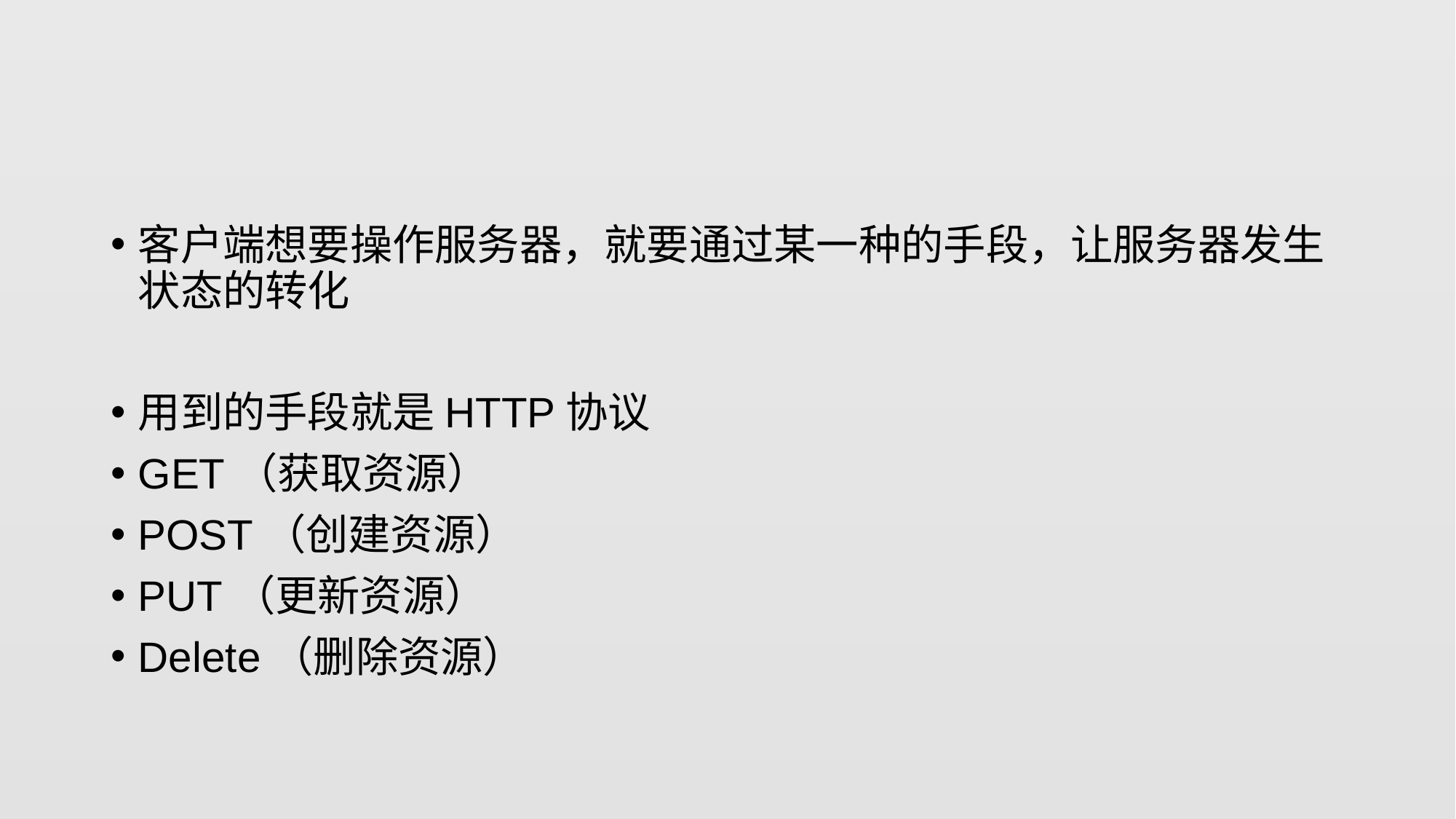

#
客户端想要操作服务器，就要通过某一种的手段，让服务器发生状态的转化

用到的手段就是HTTP协议
GET（获取资源）
POST（创建资源）
PUT（更新资源）
Delete（删除资源）